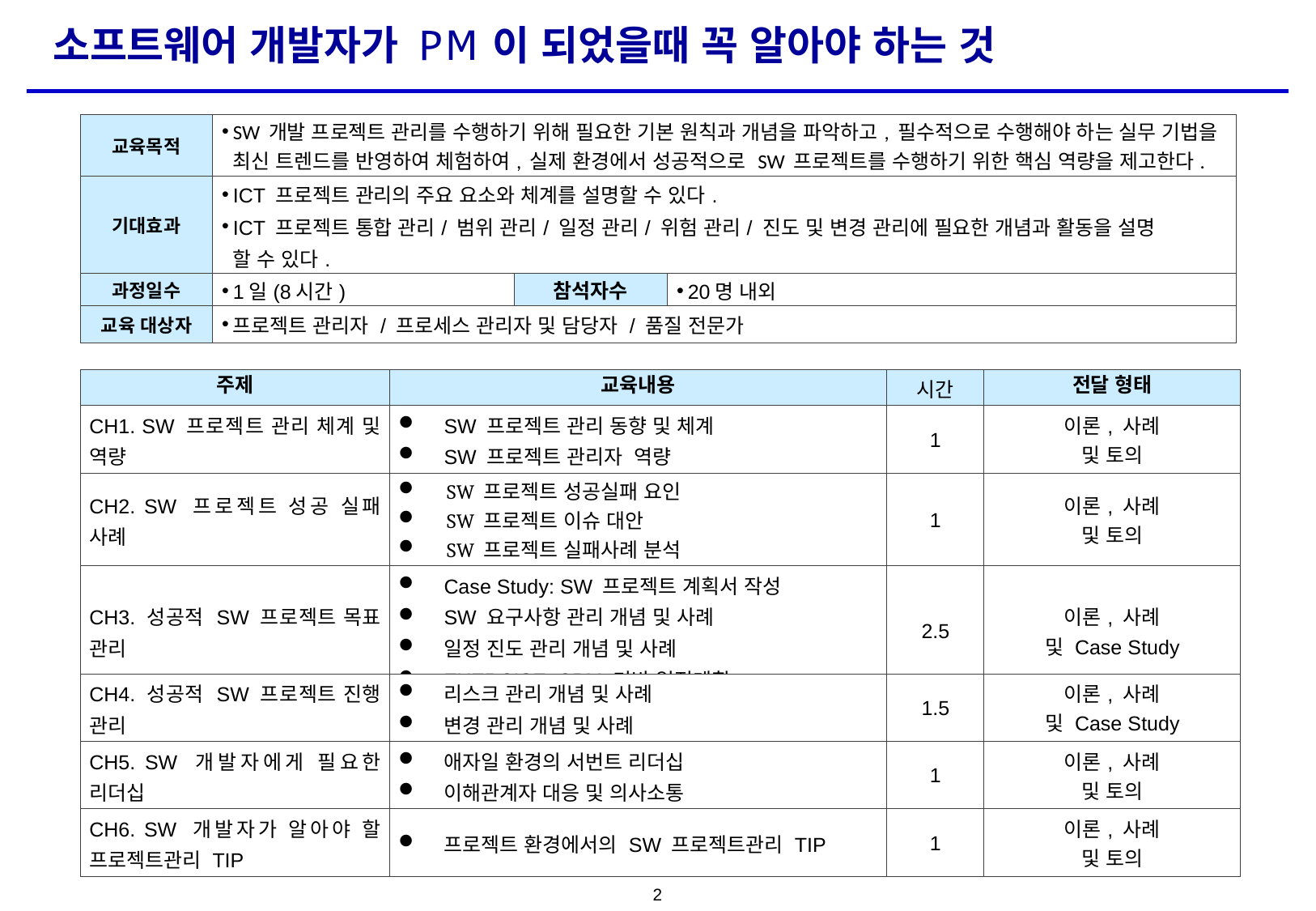

# 소프트웨어 개발자가 PM이 되었을때 꼭 알아야 하는 것
| 교육목적 | SW 개발 프로젝트 관리를 수행하기 위해 필요한 기본 원칙과 개념을 파악하고, 필수적으로 수행해야 하는 실무 기법을 최신 트렌드를 반영하여 체험하여, 실제 환경에서 성공적으로 SW 프로젝트를 수행하기 위한 핵심 역량을 제고한다. |  |  |
| --- | --- | --- | --- |
| 기대효과 | ICT 프로젝트 관리의 주요 요소와 체계를 설명할 수 있다. ICT 프로젝트 통합 관리/ 범위 관리/ 일정 관리/ 위험 관리/ 진도 및 변경 관리에 필요한 개념과 활동을 설명 할 수 있다. |  |  |
| 과정일수 | 1일(8시간) | 참석자수 | 20명 내외 |
| 교육 대상자 | 프로젝트 관리자 / 프로세스 관리자 및 담당자 / 품질 전문가 |  |  |
| 주제 | 교육내용 | 시간 | 전달 형태 |
| --- | --- | --- | --- |
| CH1. SW 프로젝트 관리 체계 및 역량 | SW 프로젝트 관리 동향 및 체계 SW 프로젝트 관리자 역량 | 1 | 이론, 사례 및 토의 |
| CH2. SW 프로젝트 성공 실패 사례 | SW 프로젝트 성공실패 요인 SW 프로젝트 이슈 대안 SW 프로젝트 실패사례 분석 | 1 | 이론, 사례 및 토의 |
| CH3. 성공적 SW 프로젝트 목표 관리 | Case Study: SW 프로젝트 계획서 작성 SW 요구사항 관리 개념 및 사례 일정 진도 관리 개념 및 사례 EXERCISE: CPM 기반 일정계획 | 2.5 | 이론, 사례 및 Case Study |
| CH4. 성공적 SW 프로젝트 진행 관리 | 리스크 관리 개념 및 사례 변경 관리 개념 및 사례 | 1.5 | 이론, 사례 및 Case Study |
| --- | --- | --- | --- |
| CH5. SW 개발자에게 필요한 리더십 | 애자일 환경의 서번트 리더십 이해관계자 대응 및 의사소통 | 1 | 이론, 사례 및 토의 |
| CH6. SW 개발자가 알아야 할 프로젝트관리 TIP | 프로젝트 환경에서의 SW 프로젝트관리 TIP | 1 | 이론, 사례 및 토의 |